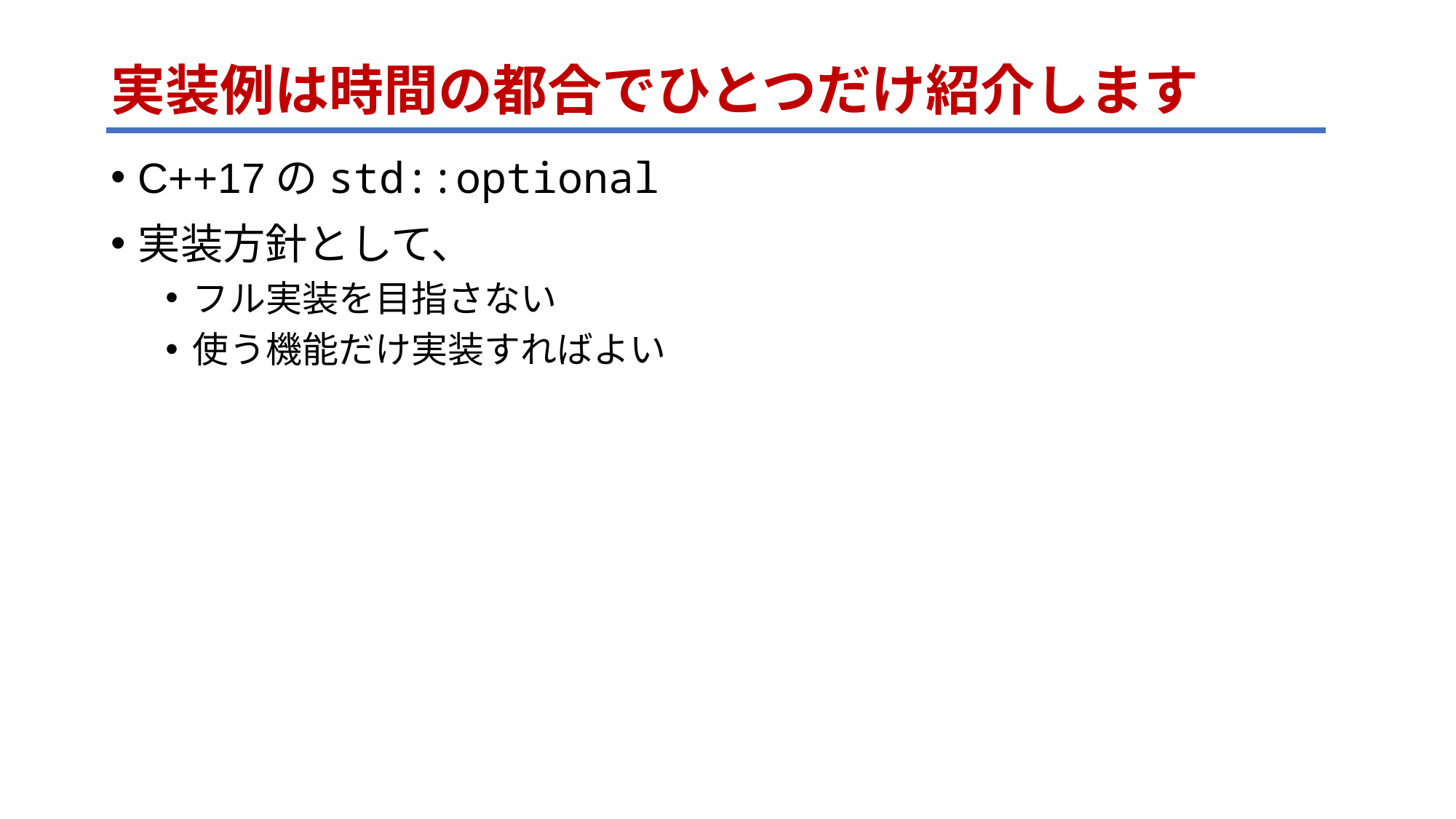

# 実装例は時間の都合でひとつだけ紹介します
C++17のstd::optional
実装方針として、
フル実装を目指さない
使う機能だけ実装すればよい